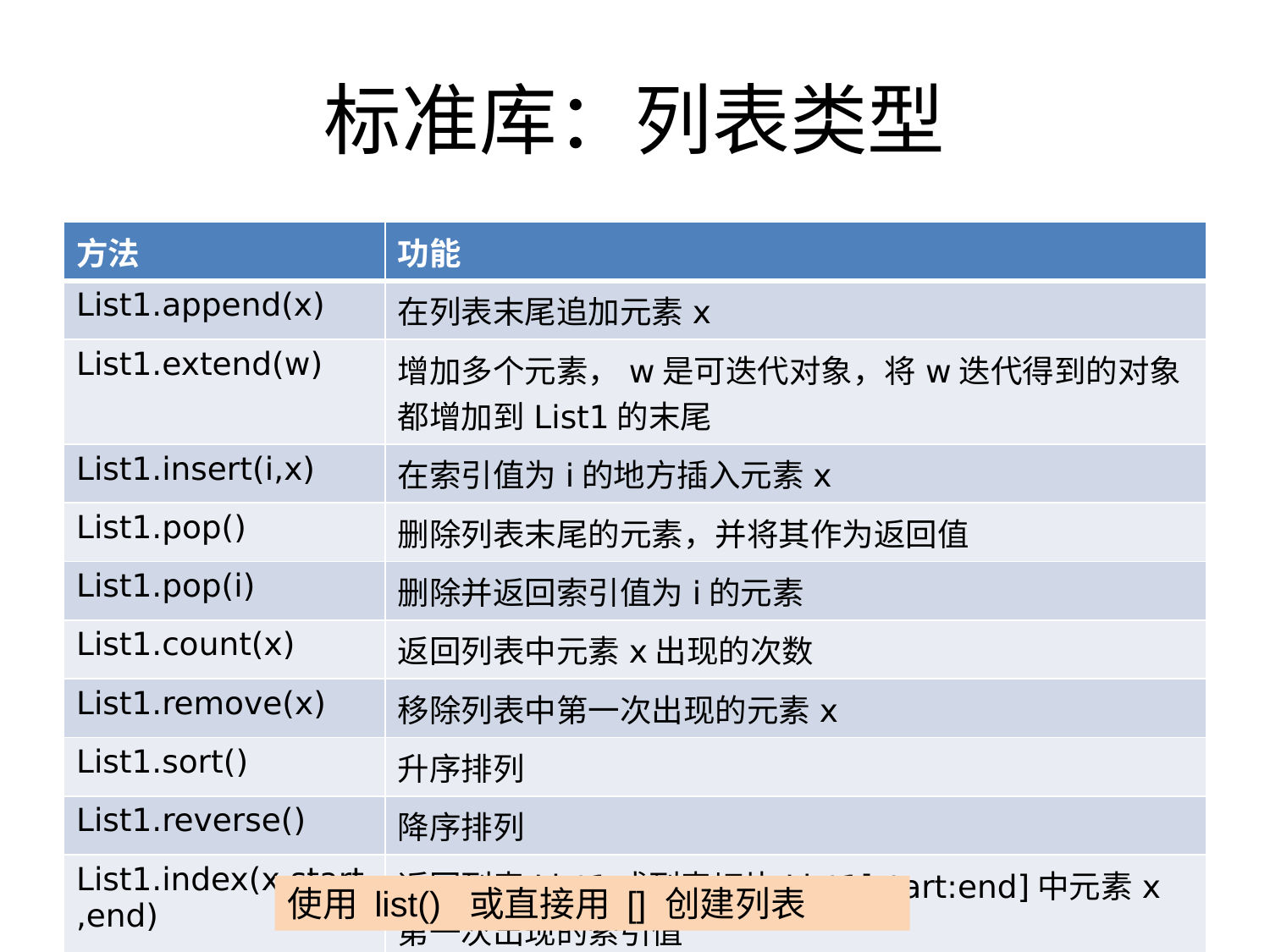

# 标准库：列表类型
| 方法 | 功能 |
| --- | --- |
| List1.append(x) | 在列表末尾追加元素x |
| List1.extend(w) | 增加多个元素，w是可迭代对象，将w迭代得到的对象都增加到List1的末尾 |
| List1.insert(i,x) | 在索引值为i的地方插入元素x |
| List1.pop() | 删除列表末尾的元素，并将其作为返回值 |
| List1.pop(i) | 删除并返回索引值为i的元素 |
| List1.count(x) | 返回列表中元素x出现的次数 |
| List1.remove(x) | 移除列表中第一次出现的元素x |
| List1.sort() | 升序排列 |
| List1.reverse() | 降序排列 |
| List1.index(x,start,end) | 返回列表List1或列表切片List1[start:end]中元素x第一次出现的索引值 |
使用 list()  或直接用 [] 创建列表